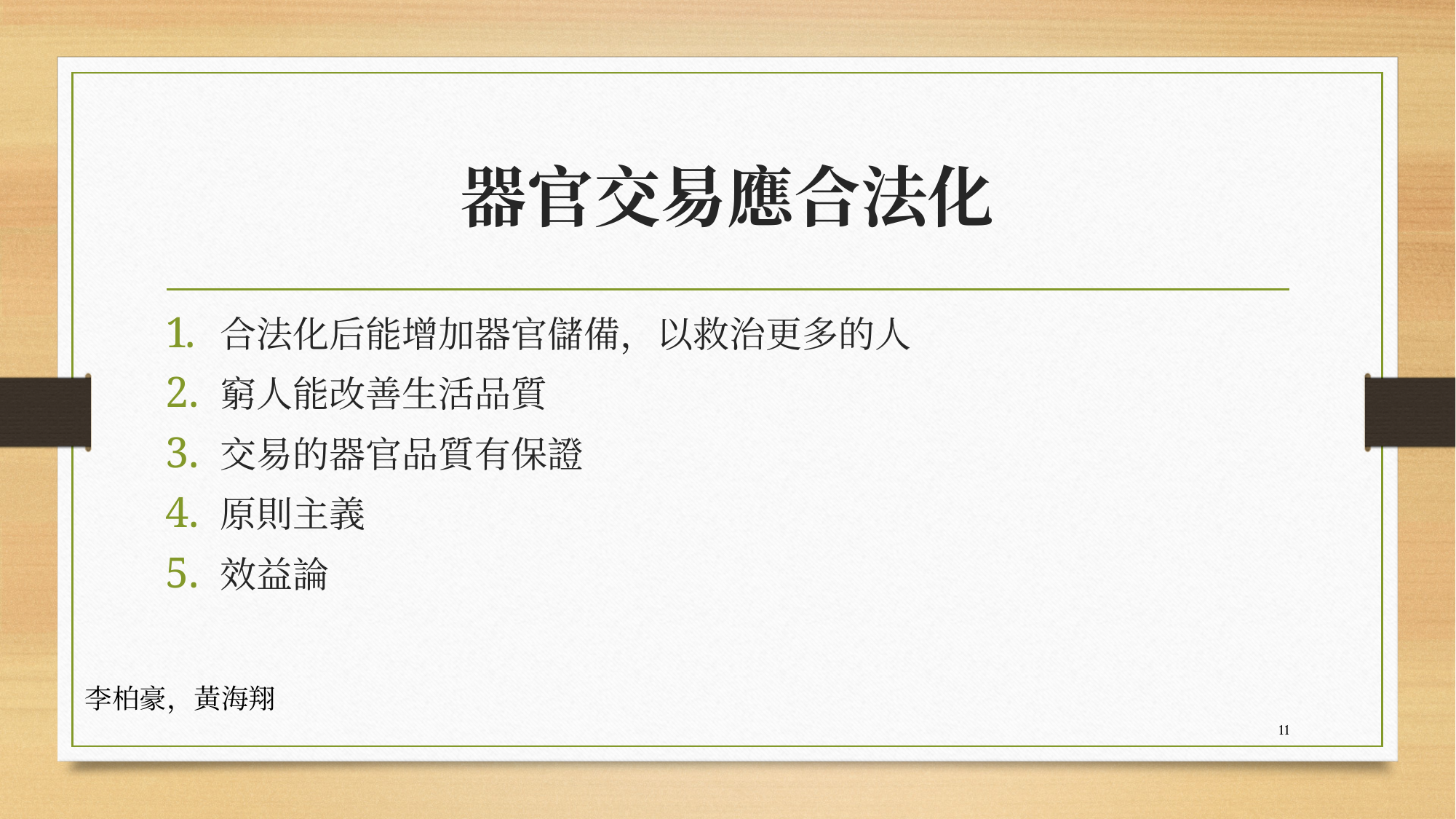

# 器官交易應合法化
合法化后能增加器官儲備，以救治更多的人
窮人能改善生活品質
交易的器官品質有保證
原則主義
效益論

李柏豪，黃海翔
11